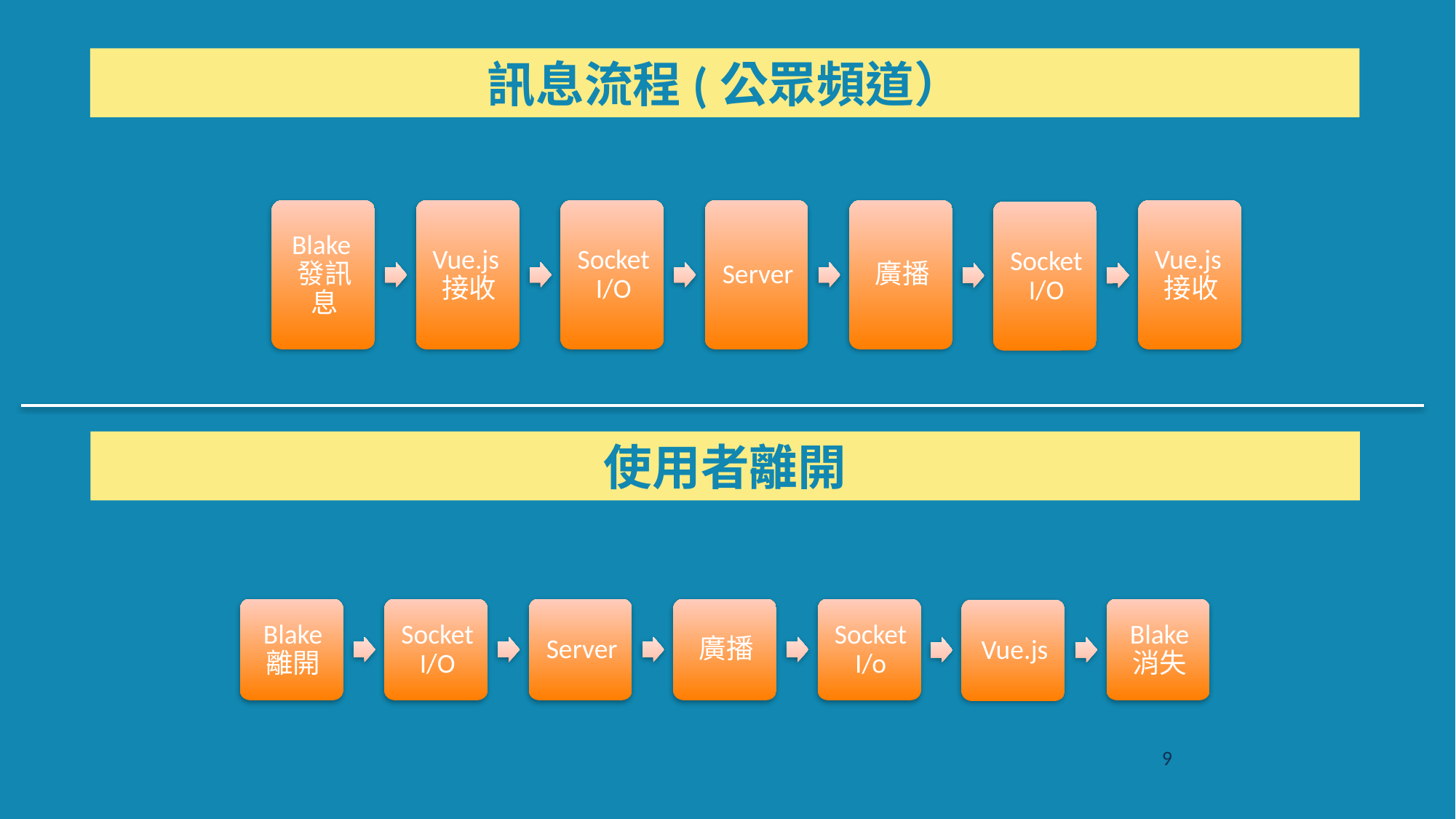

訊息流程(公眾頻道）
Blake發訊息

Vue.js接收

Socket I/O

Server

廣播

Socket I/O

Vue.js接收
使用者離開
Blake 離開

Socket I/O

Server

廣播

Socket I/o

Vue.js

Blake 消失
9